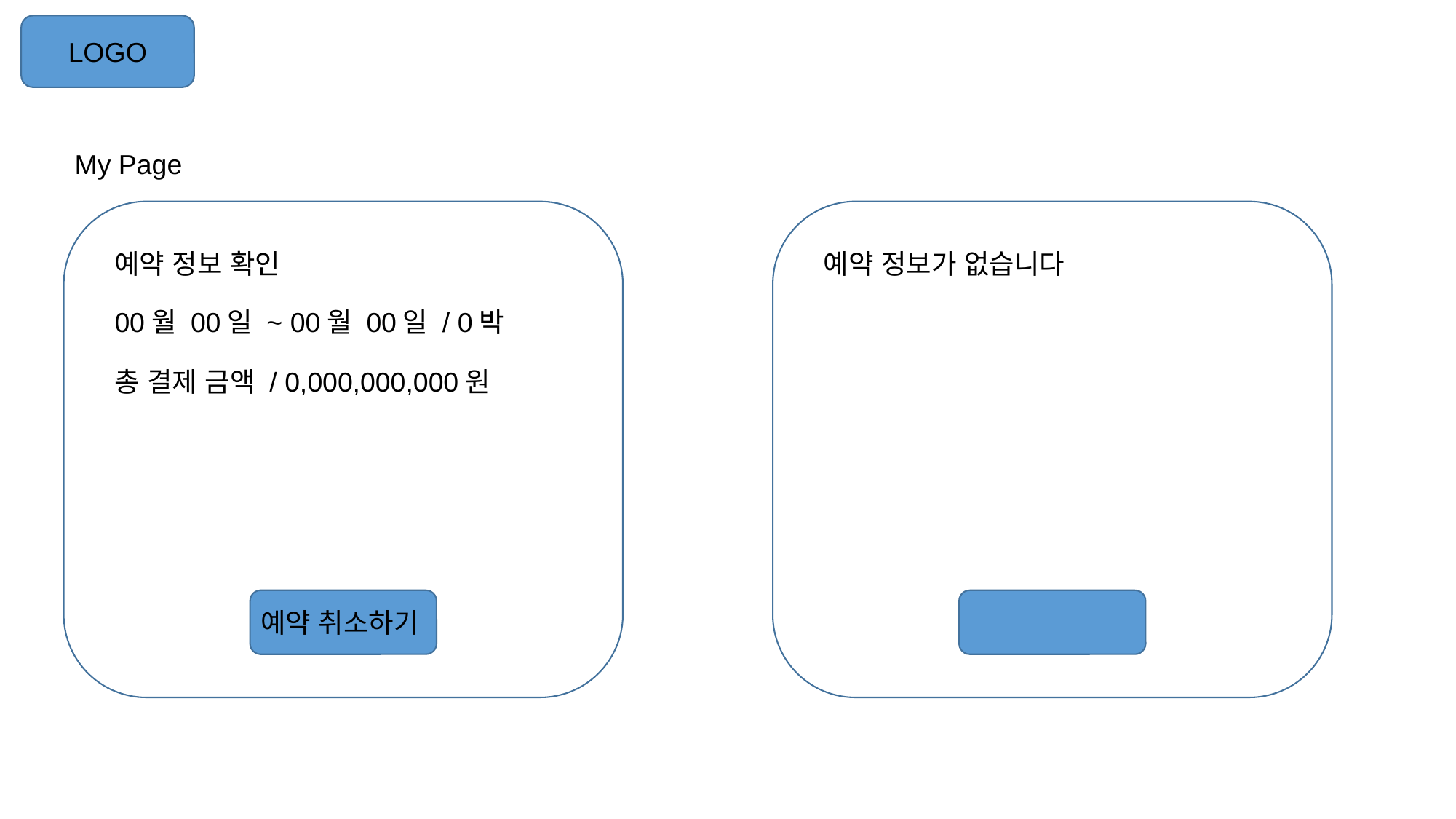

LOGO
My Page

예약 정보 확인
예약 정보가 없습니다
00월 00일 ~ 00월 00일 / 0박
총 결제 금액 / 0,000,000,000원

예약 취소하기